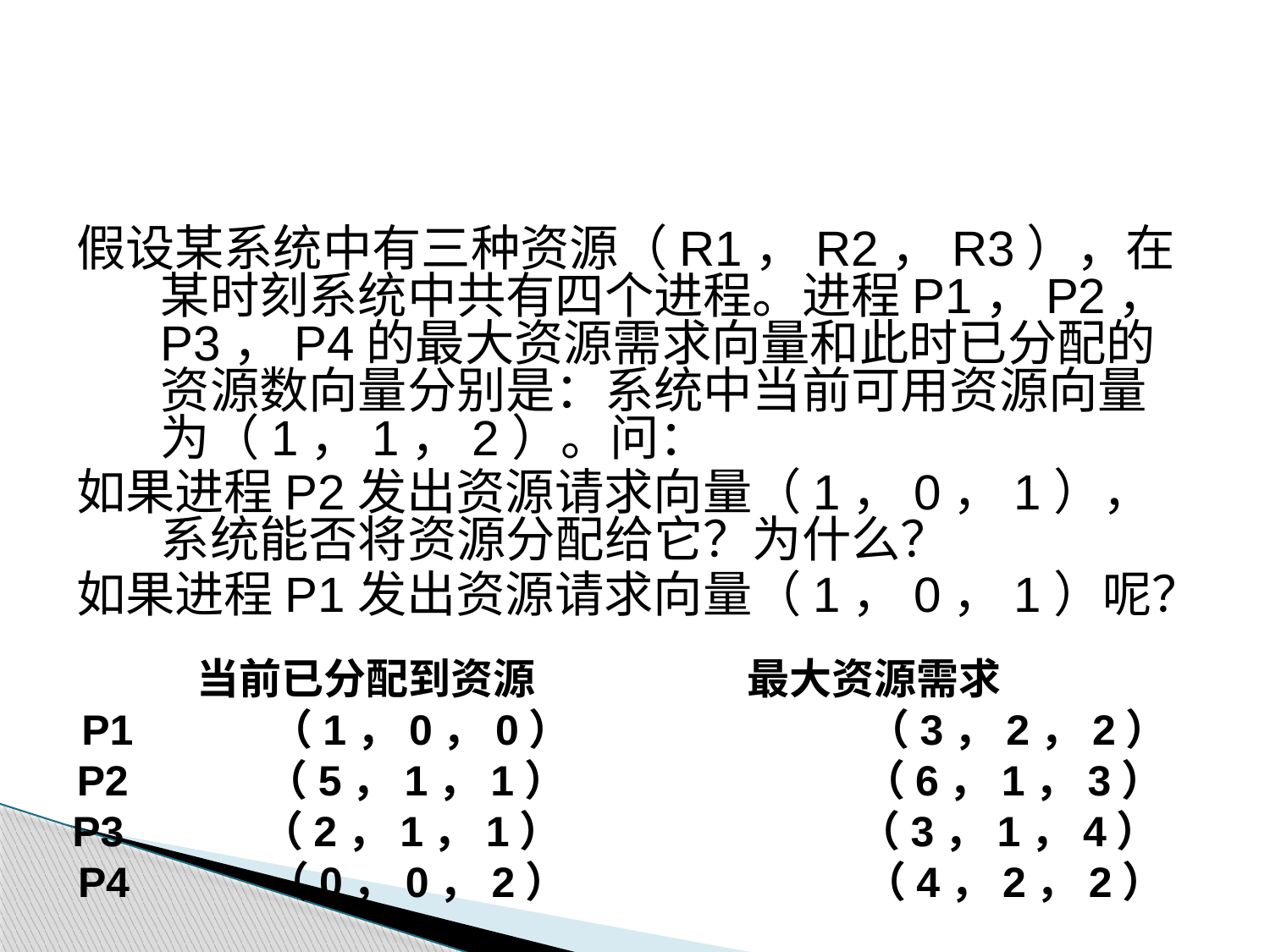

假设某系统中有三种资源（R1，R2，R3），在某时刻系统中共有四个进程。进程P1，P2，P3，P4的最大资源需求向量和此时已分配的资源数向量分别是：系统中当前可用资源向量为（1，1，2）。问：
如果进程P2发出资源请求向量（1，0，1），系统能否将资源分配给它？为什么？
如果进程P1发出资源请求向量（1，0，1）呢？
　当前已分配到资源　　　　　最大资源需求
　　　P1　　　（1，0，0）　　　　　　　（3，2，2）
　　P2　　　（5，1，1）　　　　　　　（6，1，3）
          P3　　　（2，1，1）　　　　　　　（3，1，4）
　　P4　　　（0，0，2）　　　　　　　（4，2，2）